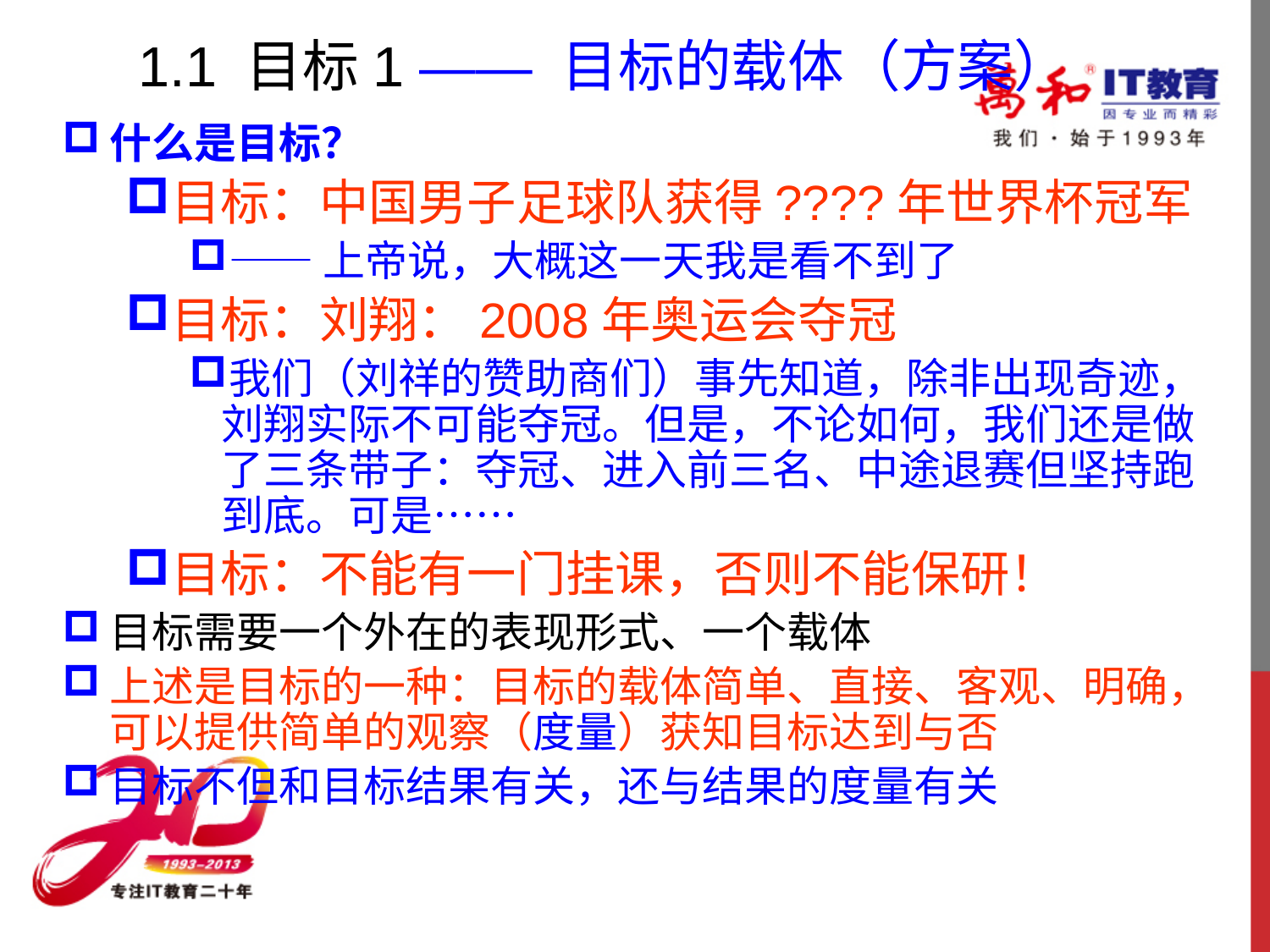

# 1.1 目标1 —— 目标的载体（方案）
什么是目标？
目标：中国男子足球队获得????年世界杯冠军
——上帝说，大概这一天我是看不到了
目标：刘翔：2008年奥运会夺冠
我们（刘祥的赞助商们）事先知道，除非出现奇迹，刘翔实际不可能夺冠。但是，不论如何，我们还是做了三条带子：夺冠、进入前三名、中途退赛但坚持跑到底。可是……
目标：不能有一门挂课，否则不能保研！
目标需要一个外在的表现形式、一个载体
上述是目标的一种：目标的载体简单、直接、客观、明确，可以提供简单的观察（度量）获知目标达到与否
目标不但和目标结果有关，还与结果的度量有关